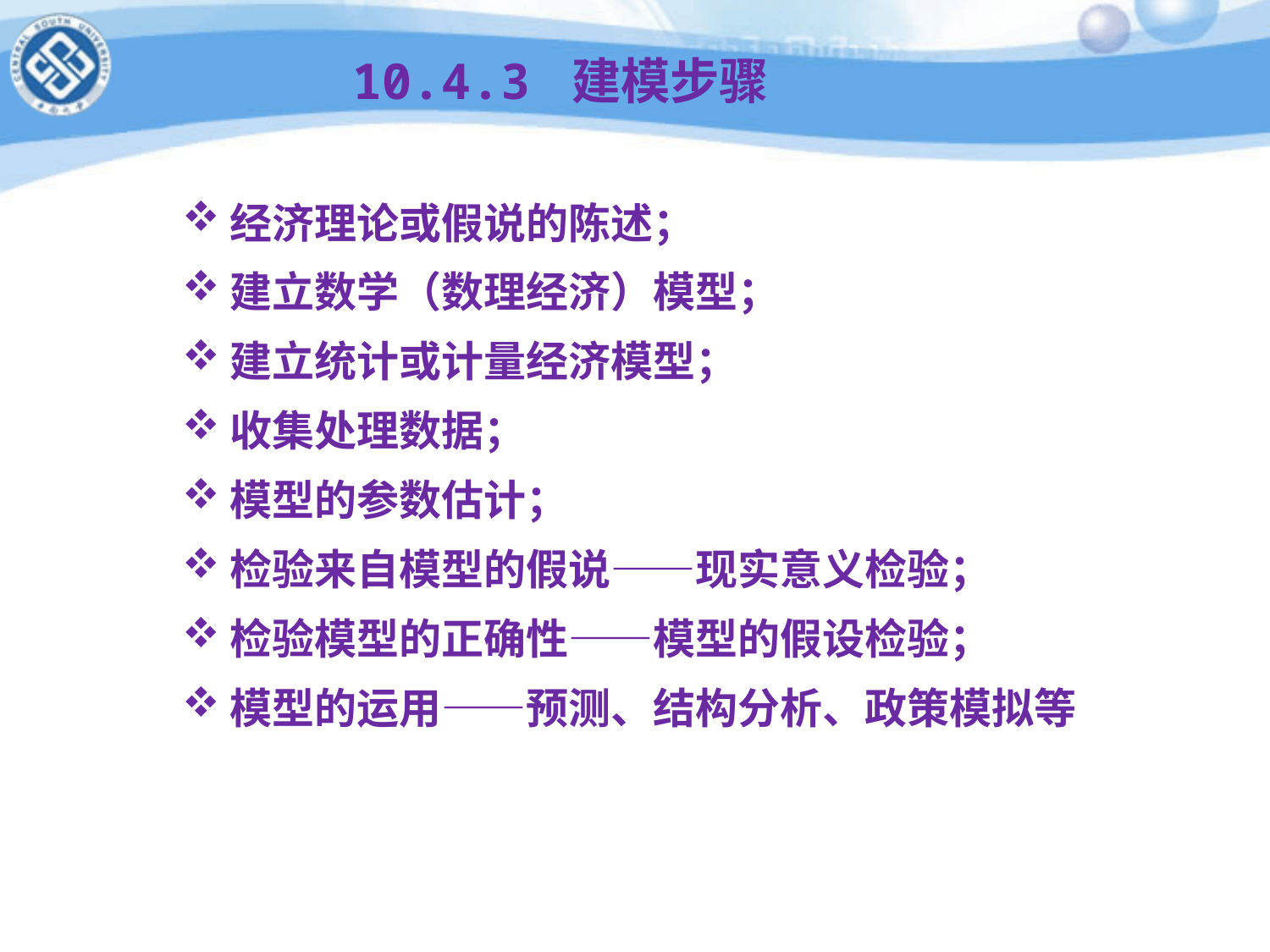

# 10.4.3 建模步骤
经济理论或假说的陈述；
建立数学（数理经济）模型；
建立统计或计量经济模型；
收集处理数据；
模型的参数估计；
检验来自模型的假说——现实意义检验；
检验模型的正确性——模型的假设检验；
模型的运用——预测、结构分析、政策模拟等